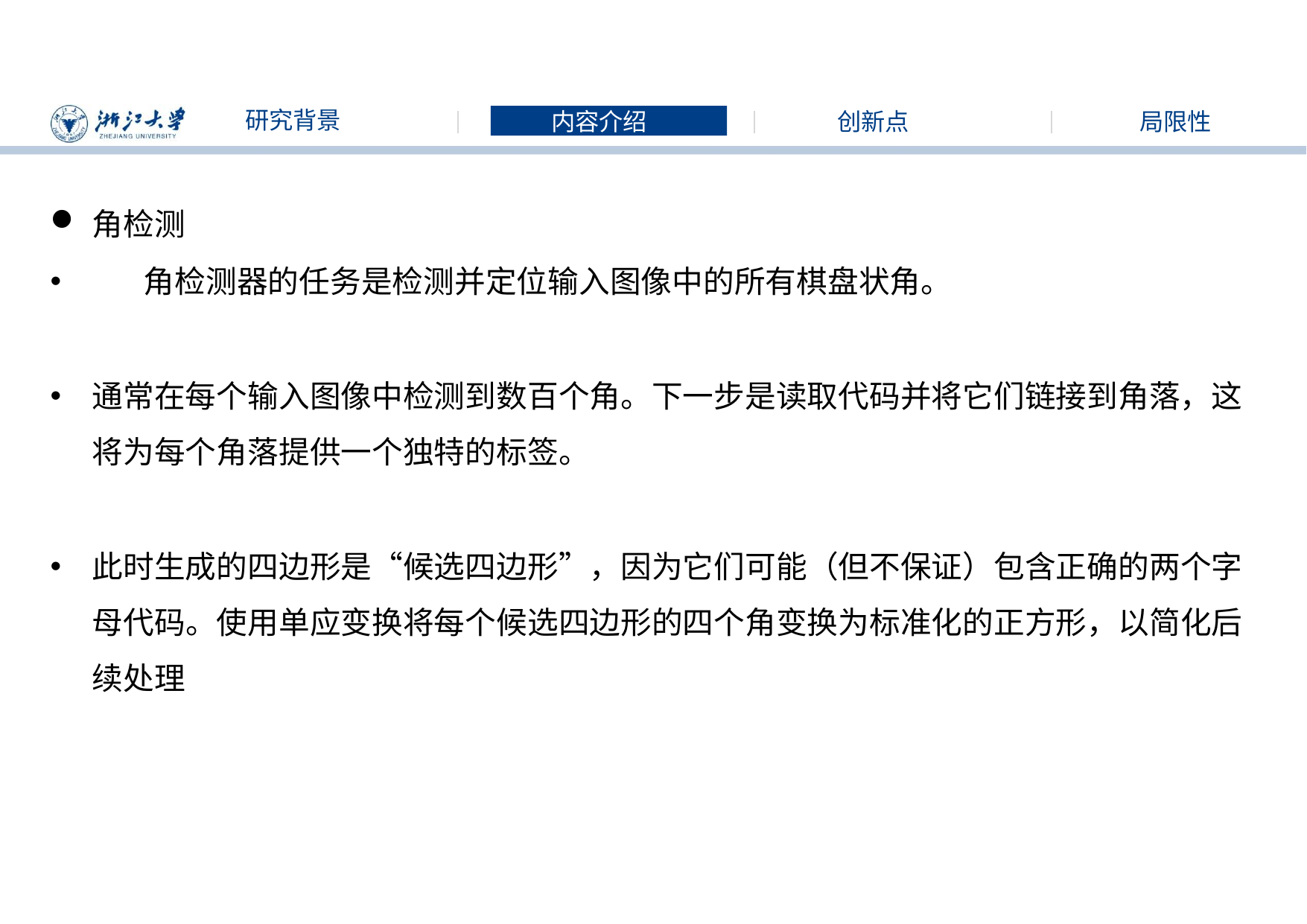

研究背景
创新点
局限性
内容介绍

角检测
	角检测器的任务是检测并定位输入图像中的所有棋盘状角。

通常在每个输入图像中检测到数百个角。下一步是读取代码并将它们链接到角落，这将为每个角落提供一个独特的标签。

此时生成的四边形是“候选四边形”，因为它们可能（但不保证）包含正确的两个字母代码。使用单应变换将每个候选四边形的四个角变换为标准化的正方形，以简化后续处理